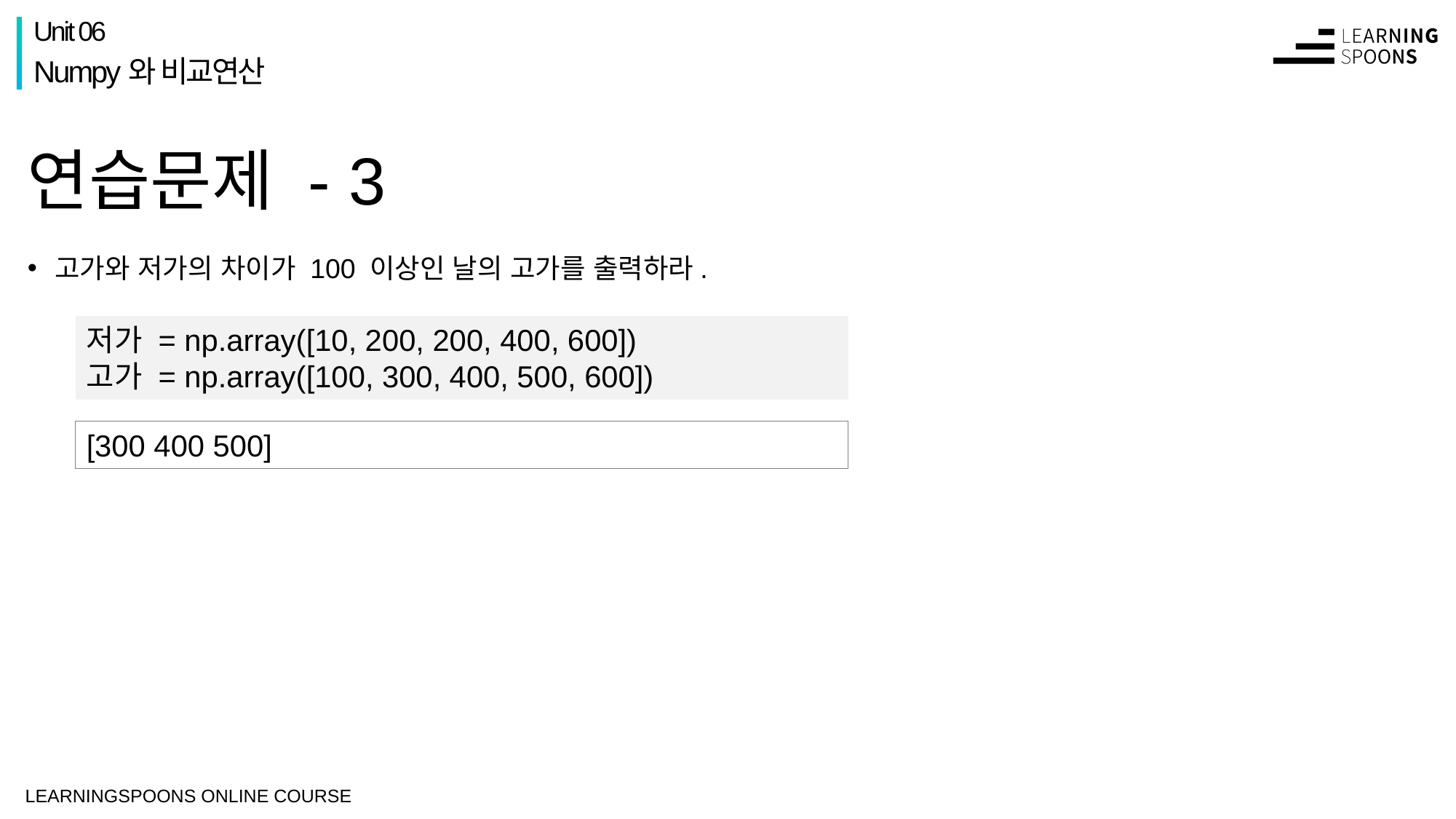

Unit 06
Numpy와 비교연산
# 연습문제 - 3
고가와 저가의 차이가 100 이상인 날의 고가를 출력하라.
저가 = np.array([10, 200, 200, 400, 600])
고가 = np.array([100, 300, 400, 500, 600])
[300 400 500]